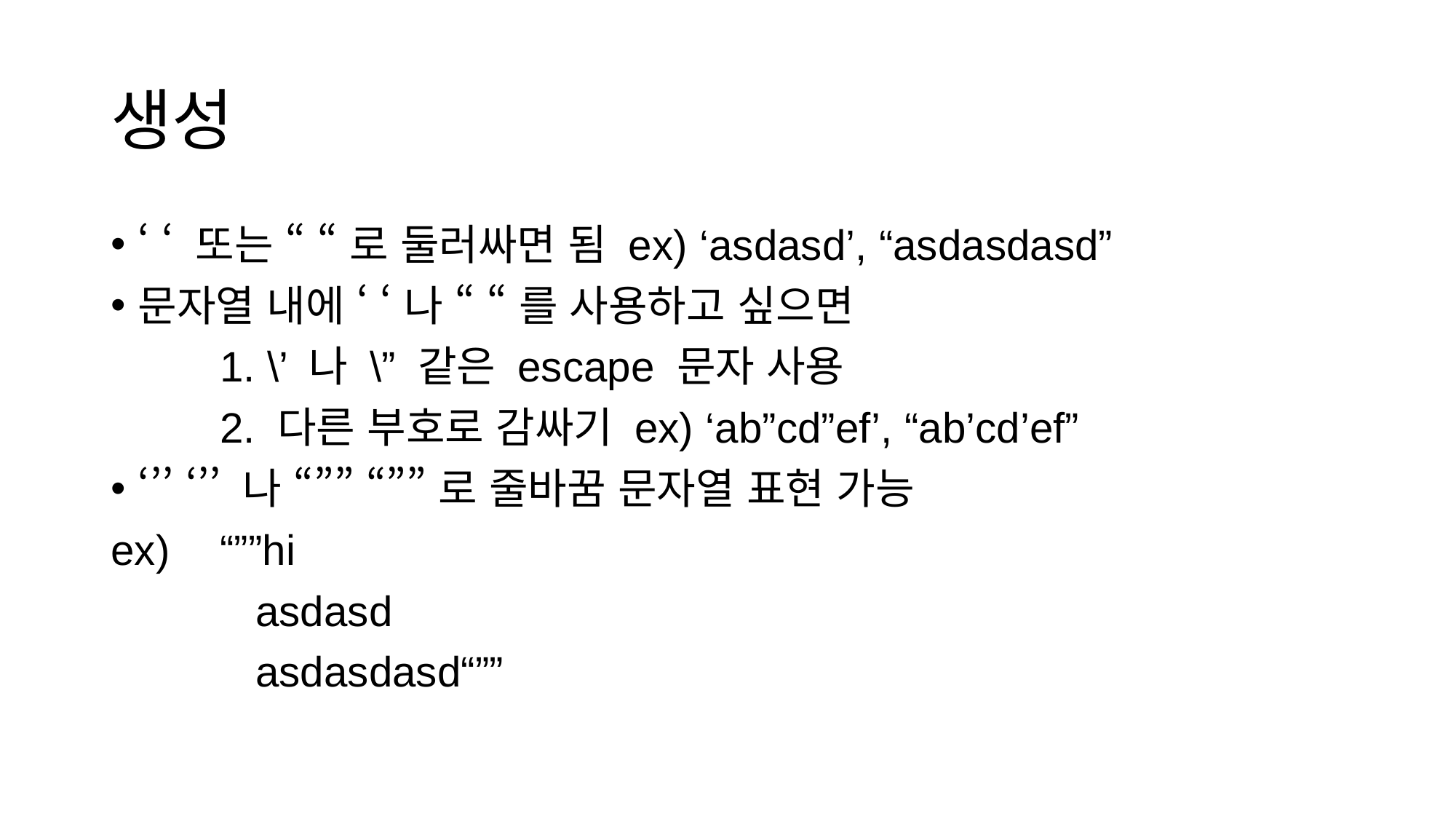

# 생성
‘ ‘ 또는 “ “ 로 둘러싸면 됨 ex) ‘asdasd’, “asdasdasd”
문자열 내에 ‘ ‘ 나 “ “ 를 사용하고 싶으면
	1. \’ 나 \” 같은 escape 문자 사용
	2. 다른 부호로 감싸기 ex) ‘ab”cd”ef’, “ab’cd’ef”
‘’’ ‘’’ 나 “”” “”” 로 줄바꿈 문자열 표현 가능
ex)	“””hi
	   asdasd
	   asdasdasd“””